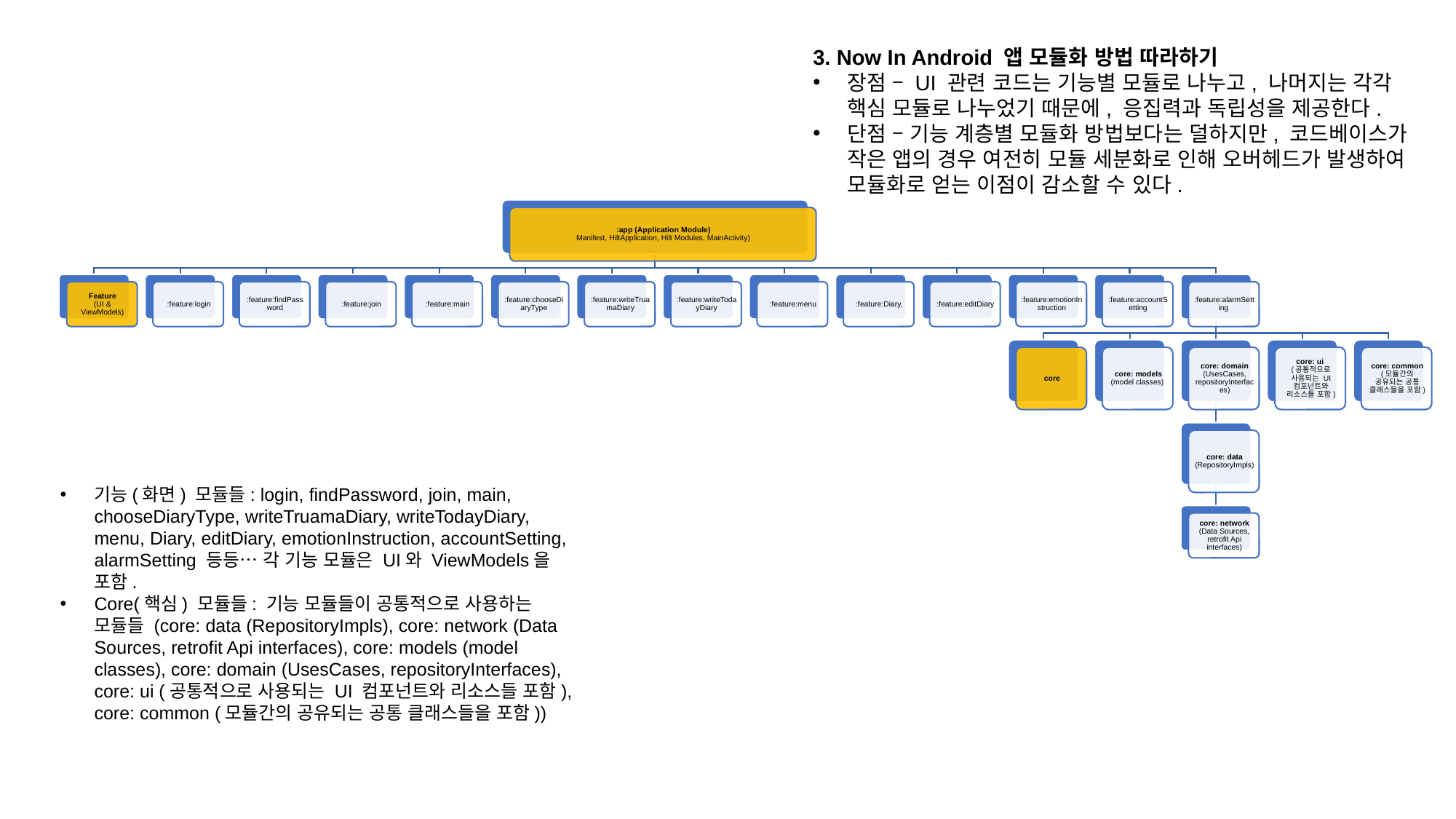

3. Now In Android 앱 모듈화 방법 따라하기
장점 – UI 관련 코드는 기능별 모듈로 나누고, 나머지는 각각 핵심 모듈로 나누었기 때문에, 응집력과 독립성을 제공한다.
단점 – 기능 계층별 모듈화 방법보다는 덜하지만, 코드베이스가 작은 앱의 경우 여전히 모듈 세분화로 인해 오버헤드가 발생하여 모듈화로 얻는 이점이 감소할 수 있다.
:app (Application Module)
Manifest, HiltApplication, Hilt Modules, MainActivity)
Feature
(UI & ViewModels)
:feature:login
:feature:findPassword
:feature:join
:feature:main
:feature:chooseDiaryType
:feature:writeTruamaDiary
:feature:writeTodayDiary
:feature:menu
:feature:Diary,
:feature:editDiary
:feature:emotionInstruction
:feature:accountSetting
:feature:alarmSetting
core
core: models (model classes)
core: domain (UsesCases, repositoryInterfaces)
core: data (RepositoryImpls)
core: network
(Data Sources, retrofit Api interfaces)
core: ui
(공통적으로 사용되는 UI 컴포넌트와 리소스들 포함)
core: common (모듈간의 공유되는 공통 클래스들을 포함)
기능(화면) 모듈들: login, findPassword, join, main, chooseDiaryType, writeTruamaDiary, writeTodayDiary, menu, Diary, editDiary, emotionInstruction, accountSetting, alarmSetting 등등… 각 기능 모듈은 UI와 ViewModels을 포함.
Core(핵심) 모듈들: 기능 모듈들이 공통적으로 사용하는 모듈들 (core: data (RepositoryImpls), core: network (Data Sources, retrofit Api interfaces), core: models (model classes), core: domain (UsesCases, repositoryInterfaces), core: ui (공통적으로 사용되는 UI 컴포넌트와 리소스들 포함), core: common (모듈간의 공유되는 공통 클래스들을 포함))